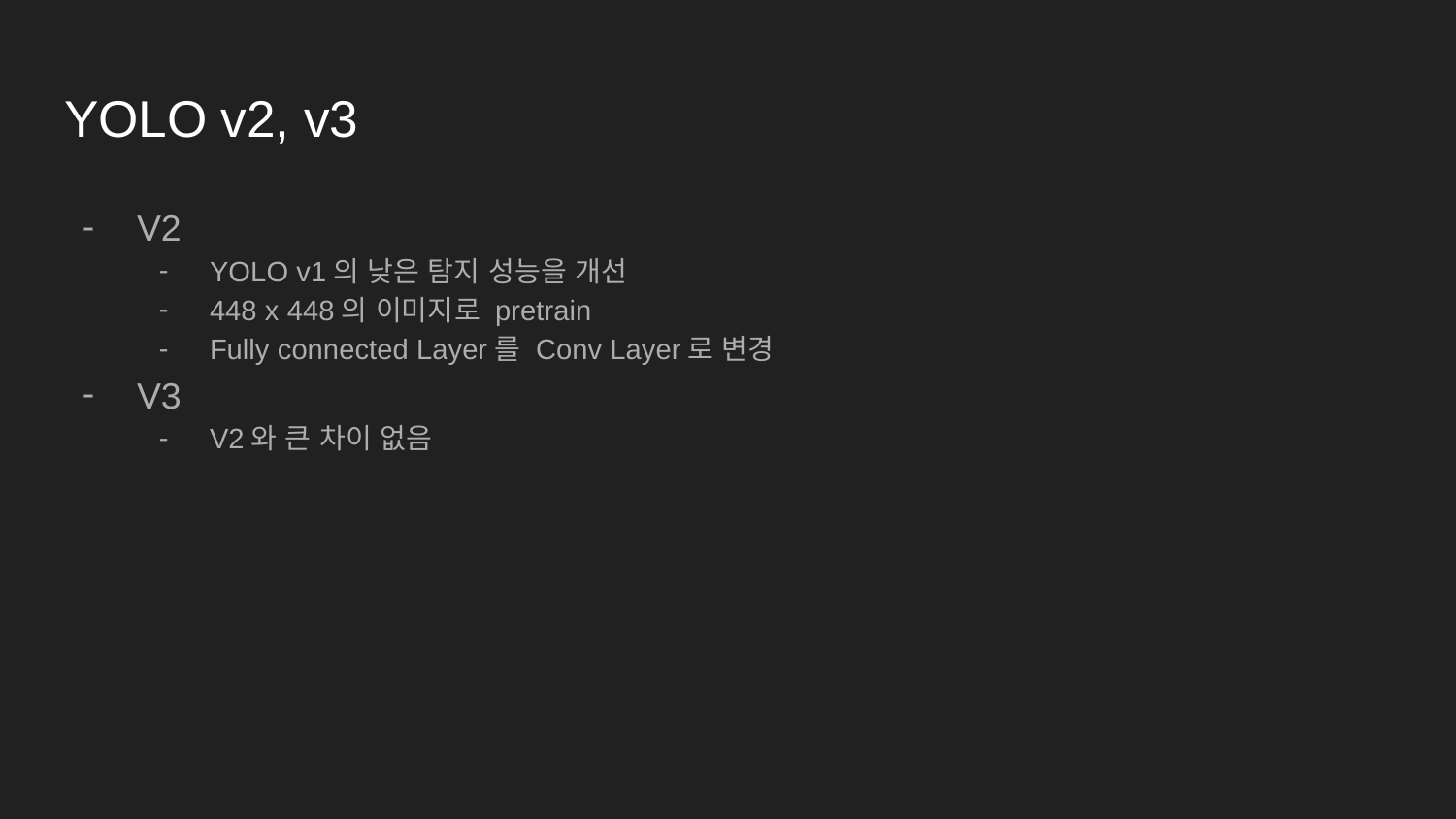

# YOLO v2, v3
V2
YOLO v1의 낮은 탐지 성능을 개선
448 x 448의 이미지로 pretrain
Fully connected Layer를 Conv Layer로 변경
V3
V2와 큰 차이 없음